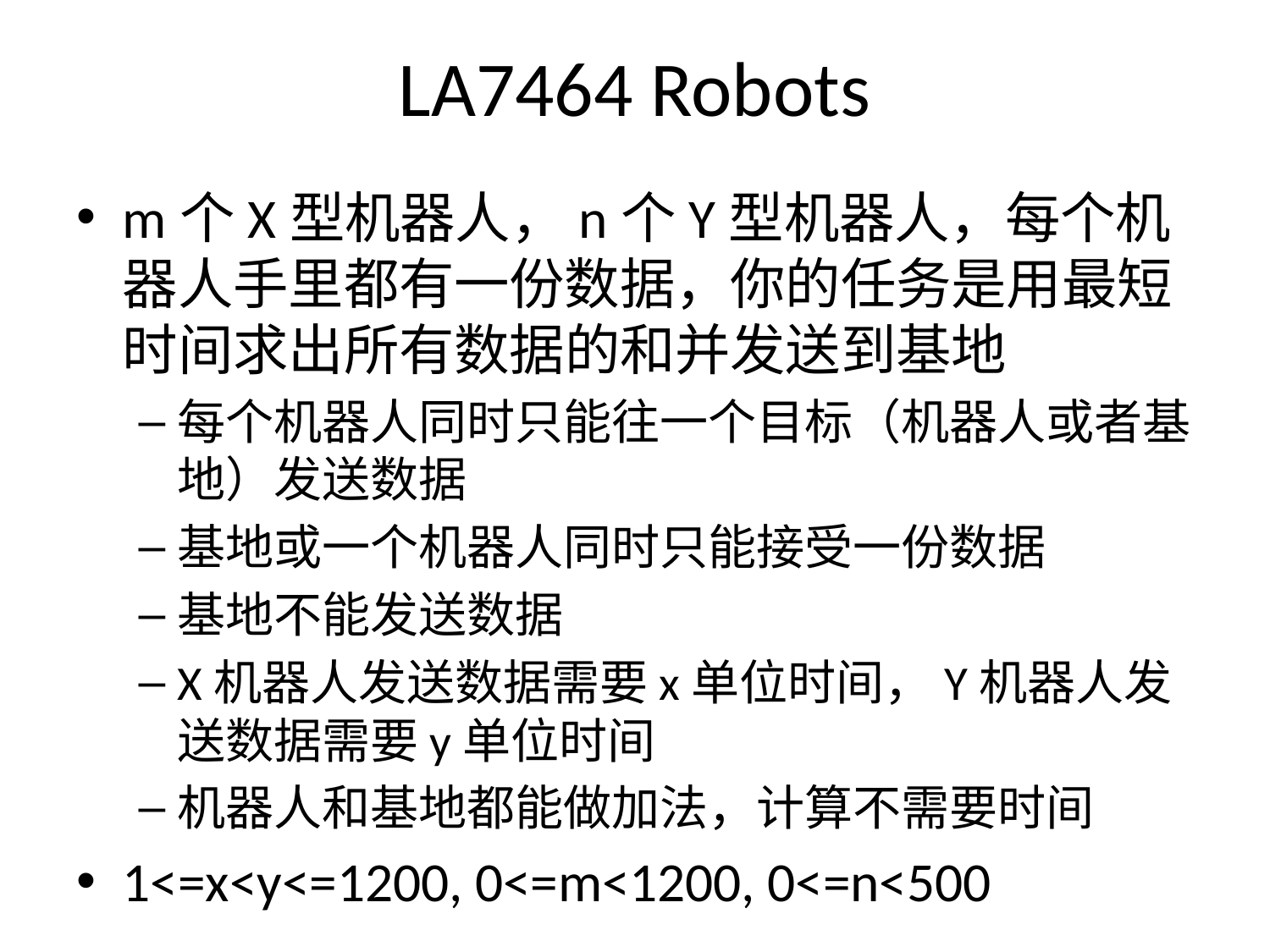

# LA7464 Robots
m个X型机器人，n个Y型机器人，每个机器人手里都有一份数据，你的任务是用最短时间求出所有数据的和并发送到基地
每个机器人同时只能往一个目标（机器人或者基地）发送数据
基地或一个机器人同时只能接受一份数据
基地不能发送数据
X机器人发送数据需要x单位时间，Y机器人发送数据需要y单位时间
机器人和基地都能做加法，计算不需要时间
1<=x<y<=1200, 0<=m<1200, 0<=n<500